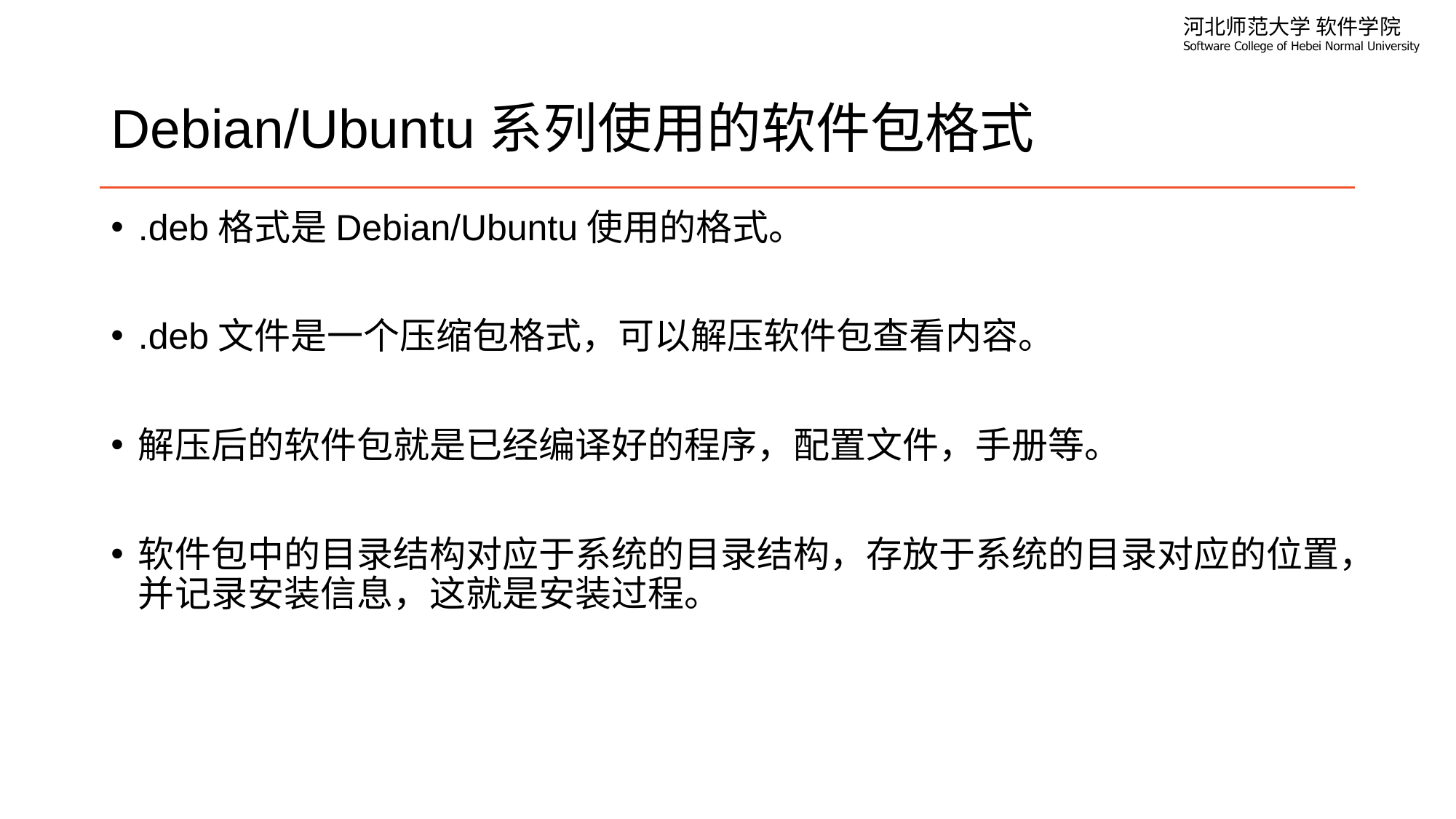

# Debian/Ubuntu系列使用的软件包格式
.deb格式是Debian/Ubuntu使用的格式。

.deb文件是一个压缩包格式，可以解压软件包查看内容。

解压后的软件包就是已经编译好的程序，配置文件，手册等。

软件包中的目录结构对应于系统的目录结构，存放于系统的目录对应的位置，并记录安装信息，这就是安装过程。